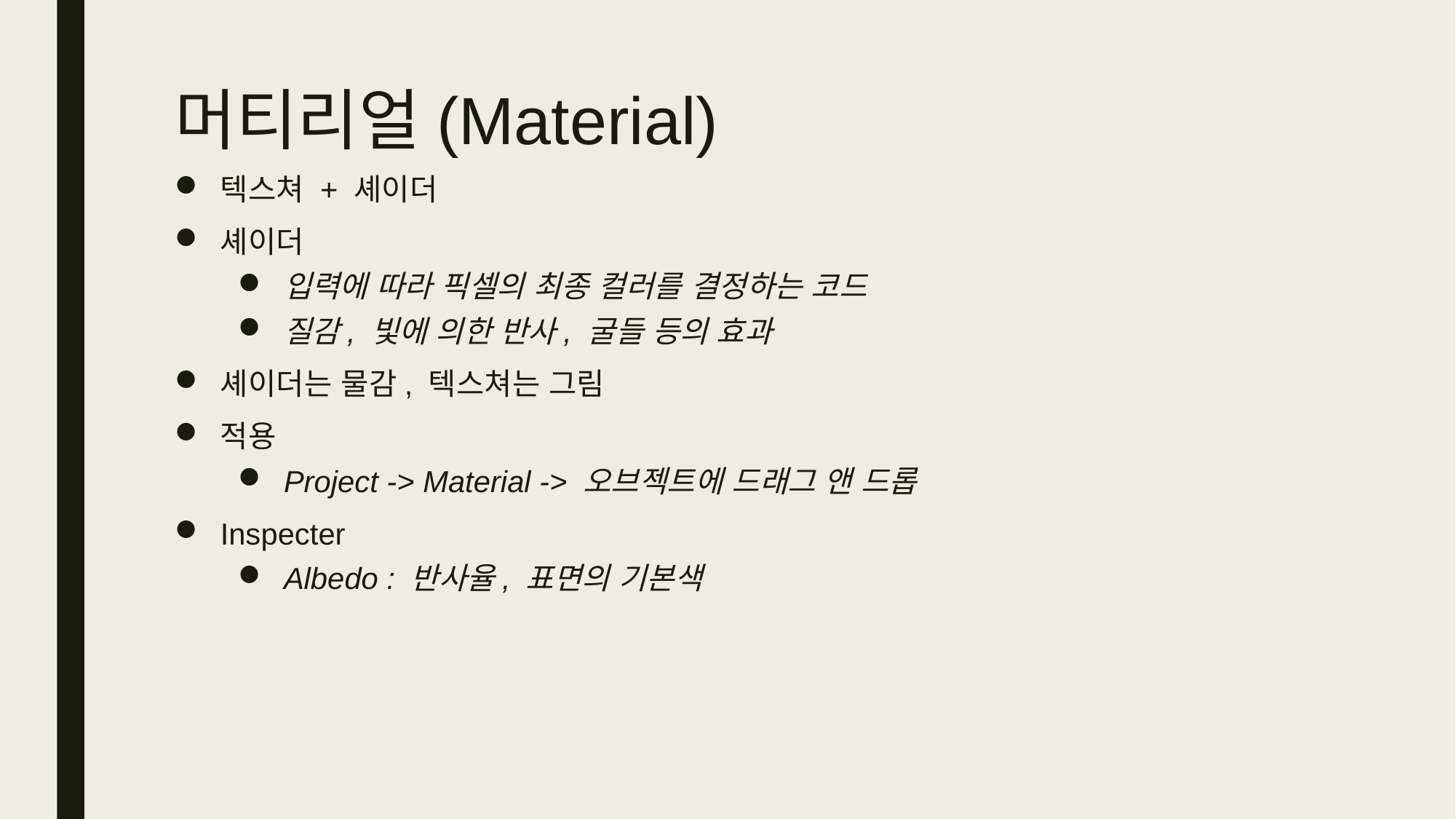

# 머티리얼(Material)
텍스쳐 + 셰이더
셰이더
입력에 따라 픽셀의 최종 컬러를 결정하는 코드
질감, 빛에 의한 반사, 굴들 등의 효과
셰이더는 물감, 텍스쳐는 그림
적용
Project -> Material -> 오브젝트에 드래그 앤 드롭
Inspecter
Albedo : 반사율, 표면의 기본색